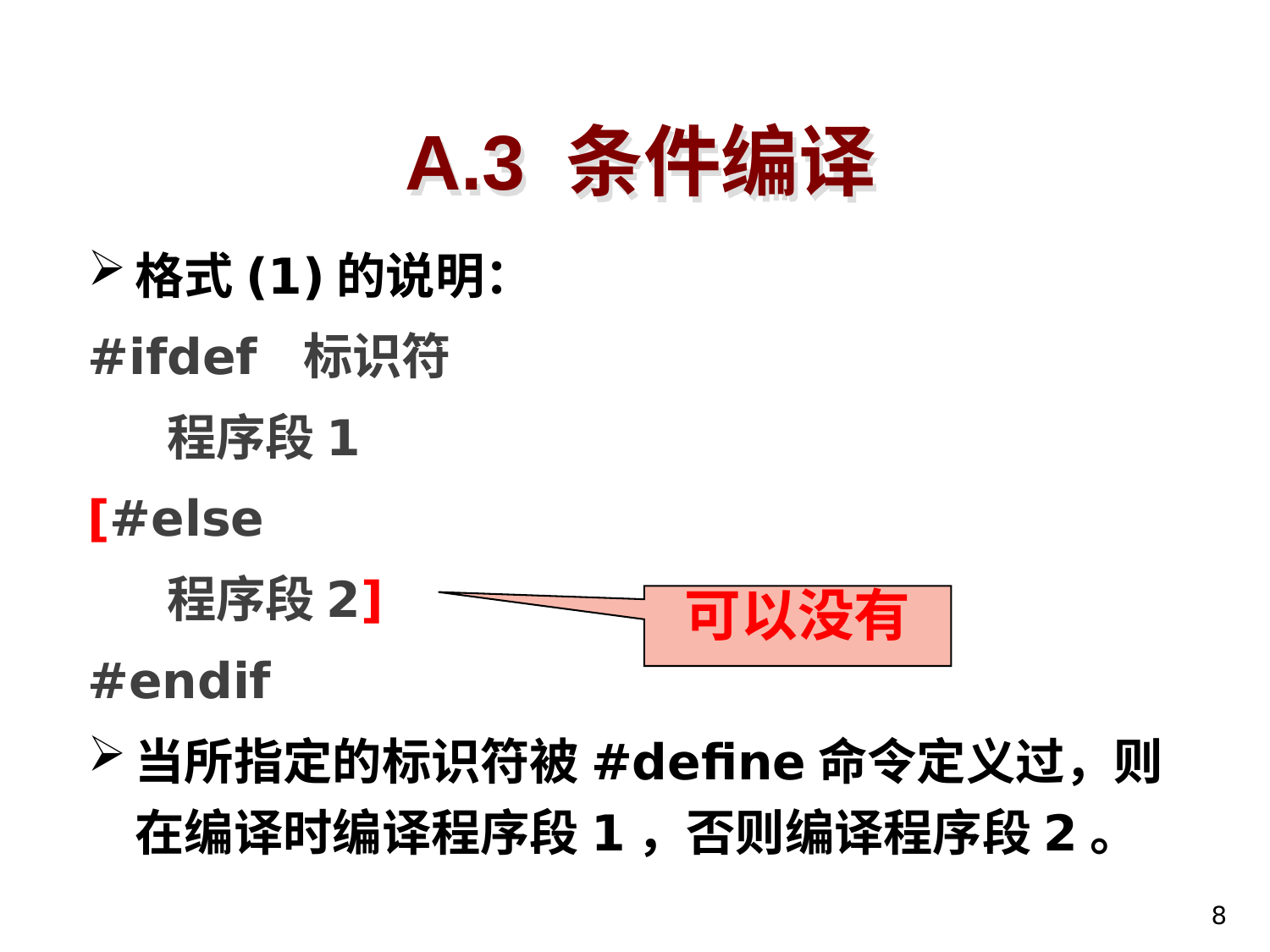

# A.3 条件编译
格式(1)的说明：
#ifdef  标识符
      程序段1
[#else
      程序段2]
#endif
当所指定的标识符被#define命令定义过，则在编译时编译程序段1，否则编译程序段2。
可以没有
8